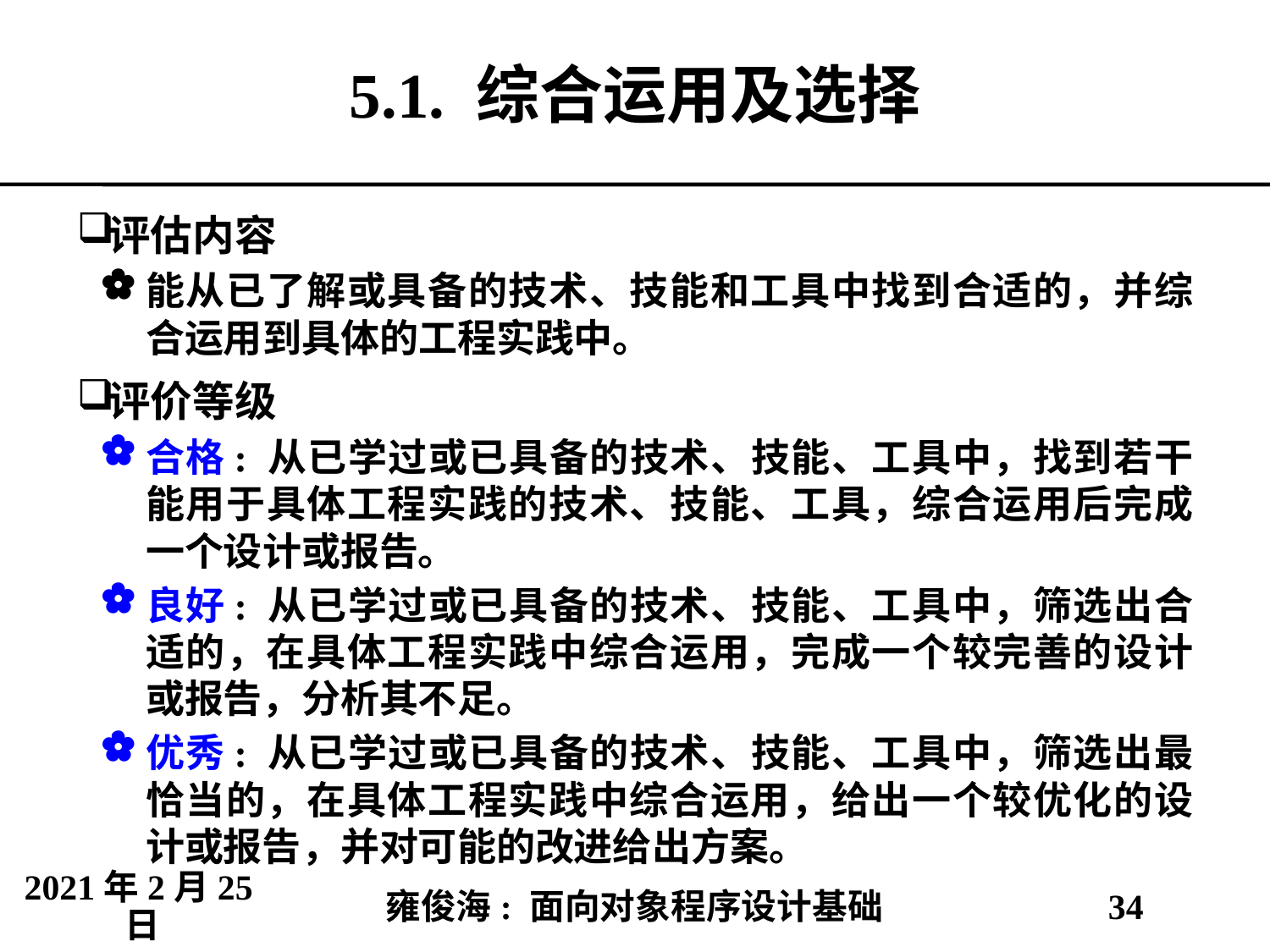

# 5.1. 综合运用及选择

评估内容
能从已了解或具备的技术、技能和工具中找到合适的，并综合运用到具体的工程实践中。
评价等级
合格: 从已学过或已具备的技术、技能、工具中，找到若干能用于具体工程实践的技术、技能、工具，综合运用后完成一个设计或报告。
良好: 从已学过或已具备的技术、技能、工具中，筛选出合适的，在具体工程实践中综合运用，完成一个较完善的设计或报告，分析其不足。
优秀: 从已学过或已具备的技术、技能、工具中，筛选出最恰当的，在具体工程实践中综合运用，给出一个较优化的设计或报告，并对可能的改进给出方案。
2021年2月25日
雍俊海: 面向对象程序设计基础
34